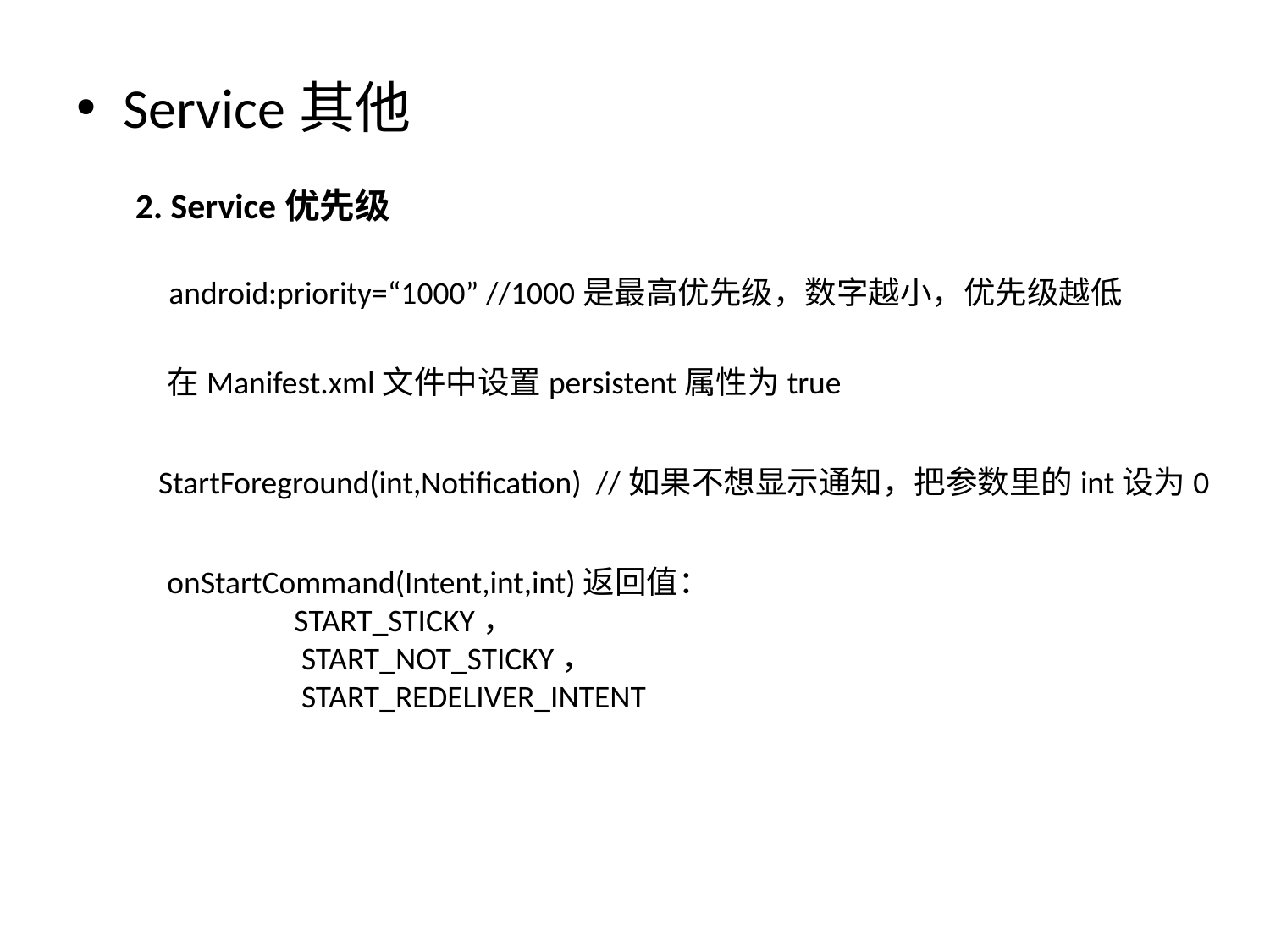

Service其他
	2. Service优先级

android:priority=“1000” //1000是最高优先级，数字越小，优先级越低
在Manifest.xml文件中设置persistent属性为true
StartForeground(int,Notification)  //如果不想显示通知，把参数里的int设为0
onStartCommand(Intent,int,int)返回值：
	START_STICKY，
	 START_NOT_STICKY，
	 START_REDELIVER_INTENT